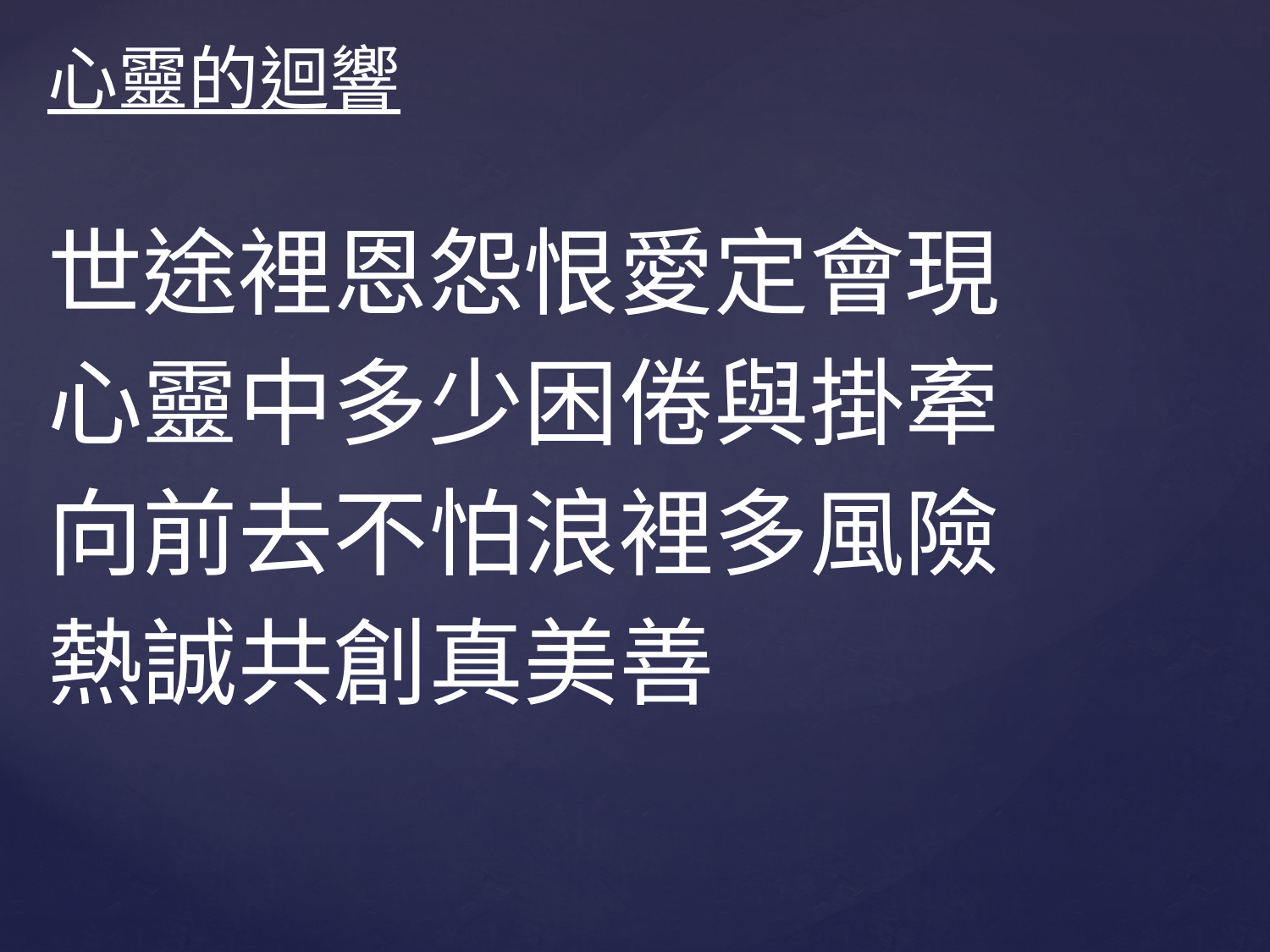

# 心靈的迴響
世途裡恩怨恨愛定會現
心靈中多少困倦與掛牽
向前去不怕浪裡多風險
熱誠共創真美善